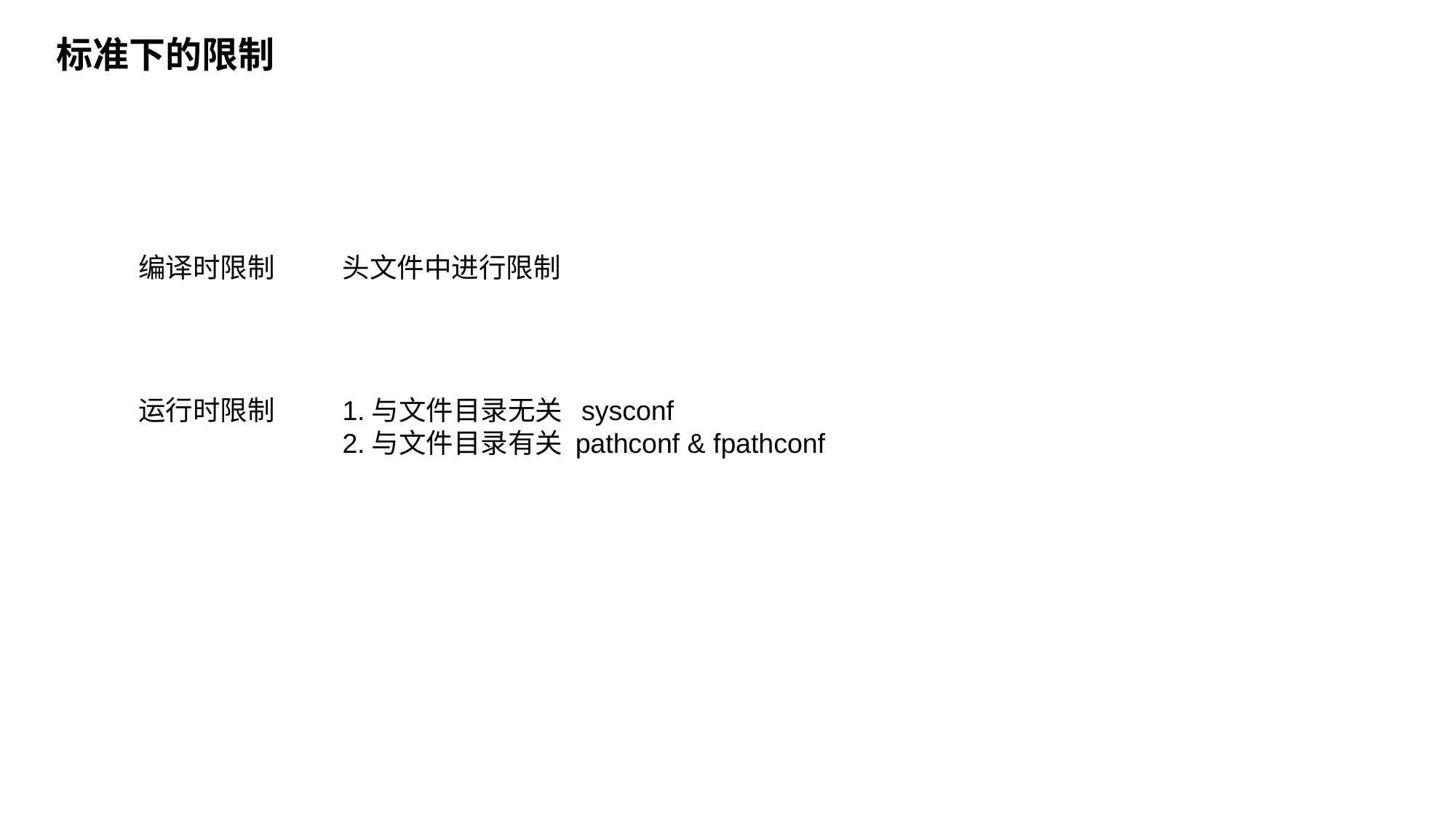

标准下的限制
编译时限制
头文件中进行限制
运行时限制
1.与文件目录无关  sysconf
2.与文件目录有关 pathconf & fpathconf